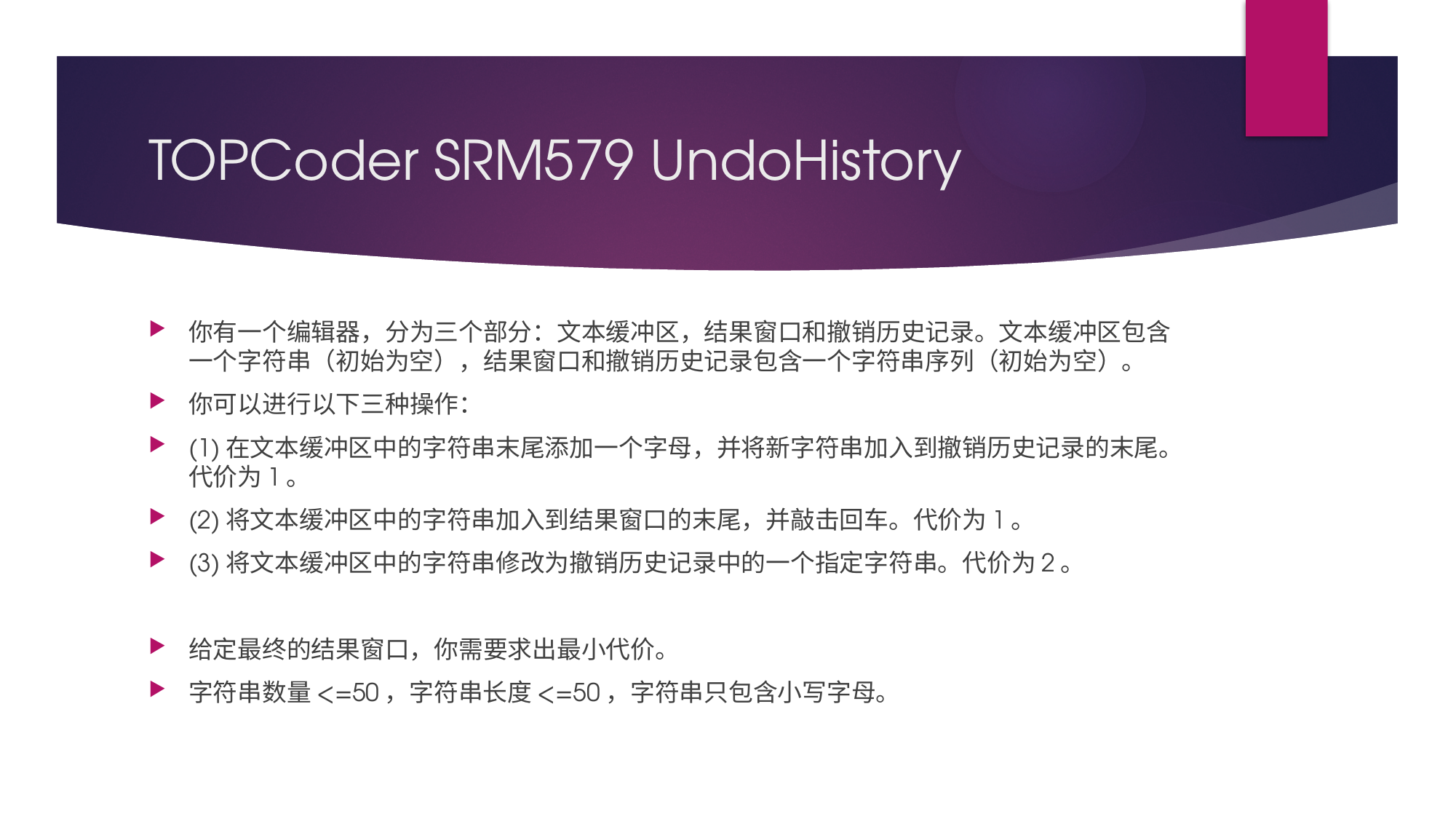

# TOPCoder SRM579 UndoHistory
你有一个编辑器，分为三个部分：文本缓冲区，结果窗口和撤销历史记录。文本缓冲区包含一个字符串（初始为空），结果窗口和撤销历史记录包含一个字符串序列（初始为空）。
你可以进行以下三种操作：
(1)在文本缓冲区中的字符串末尾添加一个字母，并将新字符串加入到撤销历史记录的末尾。代价为1。
(2)将文本缓冲区中的字符串加入到结果窗口的末尾，并敲击回车。代价为1。
(3)将文本缓冲区中的字符串修改为撤销历史记录中的一个指定字符串。代价为2。

给定最终的结果窗口，你需要求出最小代价。
字符串数量<=50，字符串长度<=50，字符串只包含小写字母。